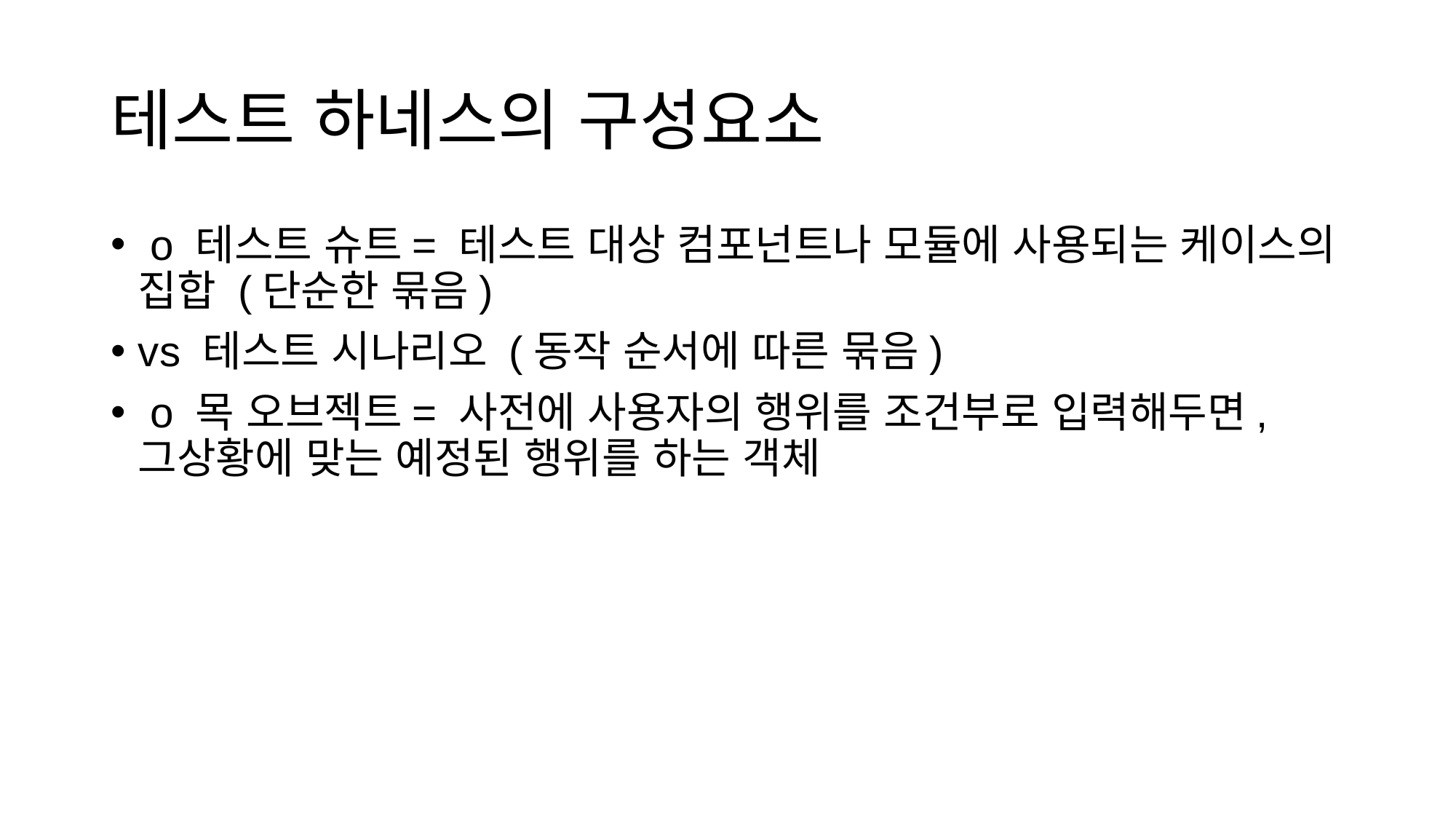

# 테스트 하네스의 구성요소
 o 테스트 슈트= 테스트 대상 컴포넌트나 모듈에 사용되는 케이스의 집합 (단순한 묶음)
vs 테스트 시나리오 (동작 순서에 따른 묶음)
 o 목 오브젝트= 사전에 사용자의 행위를 조건부로 입력해두면, 그상황에 맞는 예정된 행위를 하는 객체